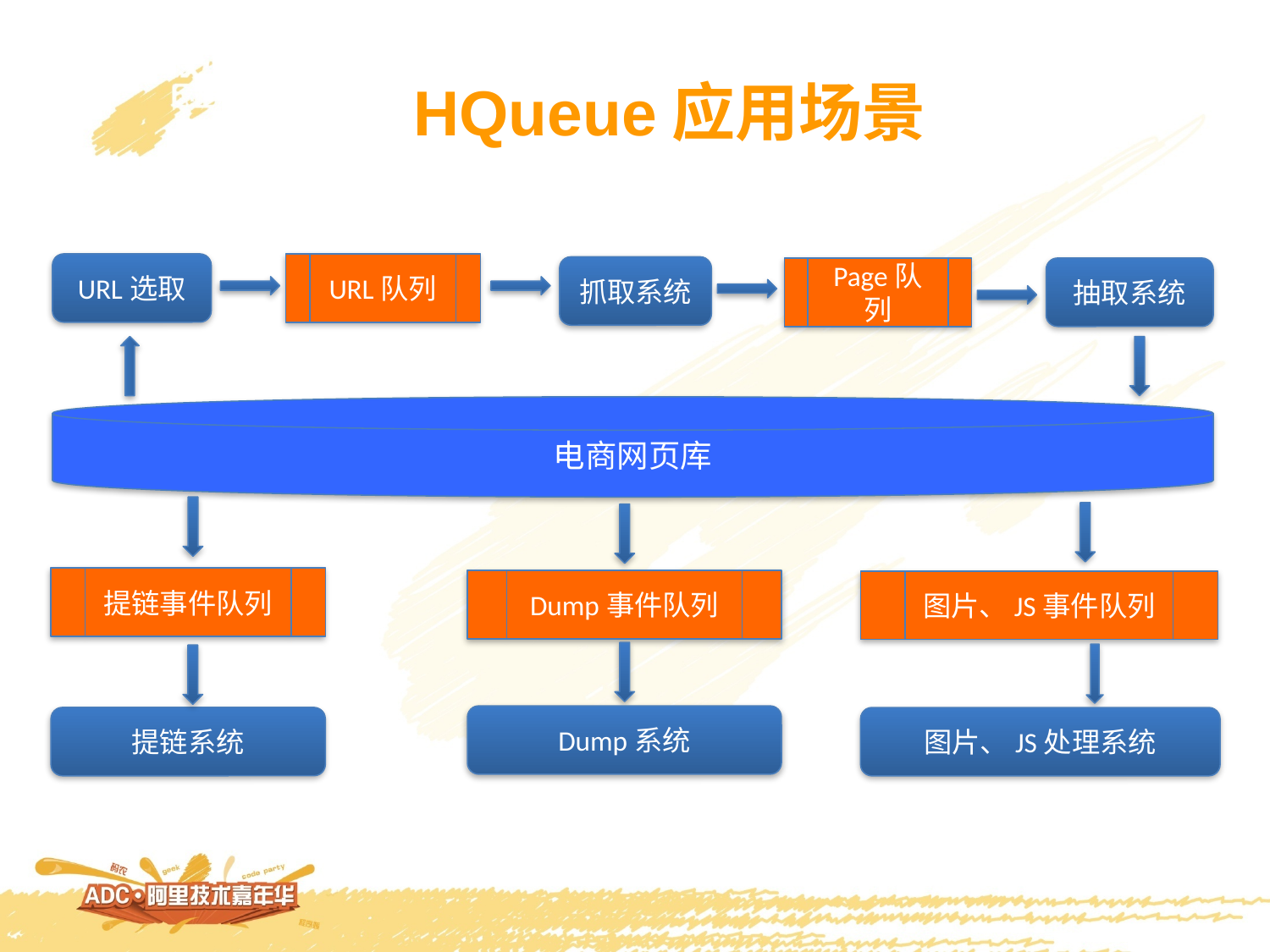

HQueue应用场景
URL选取
URL队列
抓取系统
Page队列
抽取系统

电商网页库

提链事件队列
Dump事件队列
图片、JS事件队列

Dump系统
提链系统
图片、JS处理系统